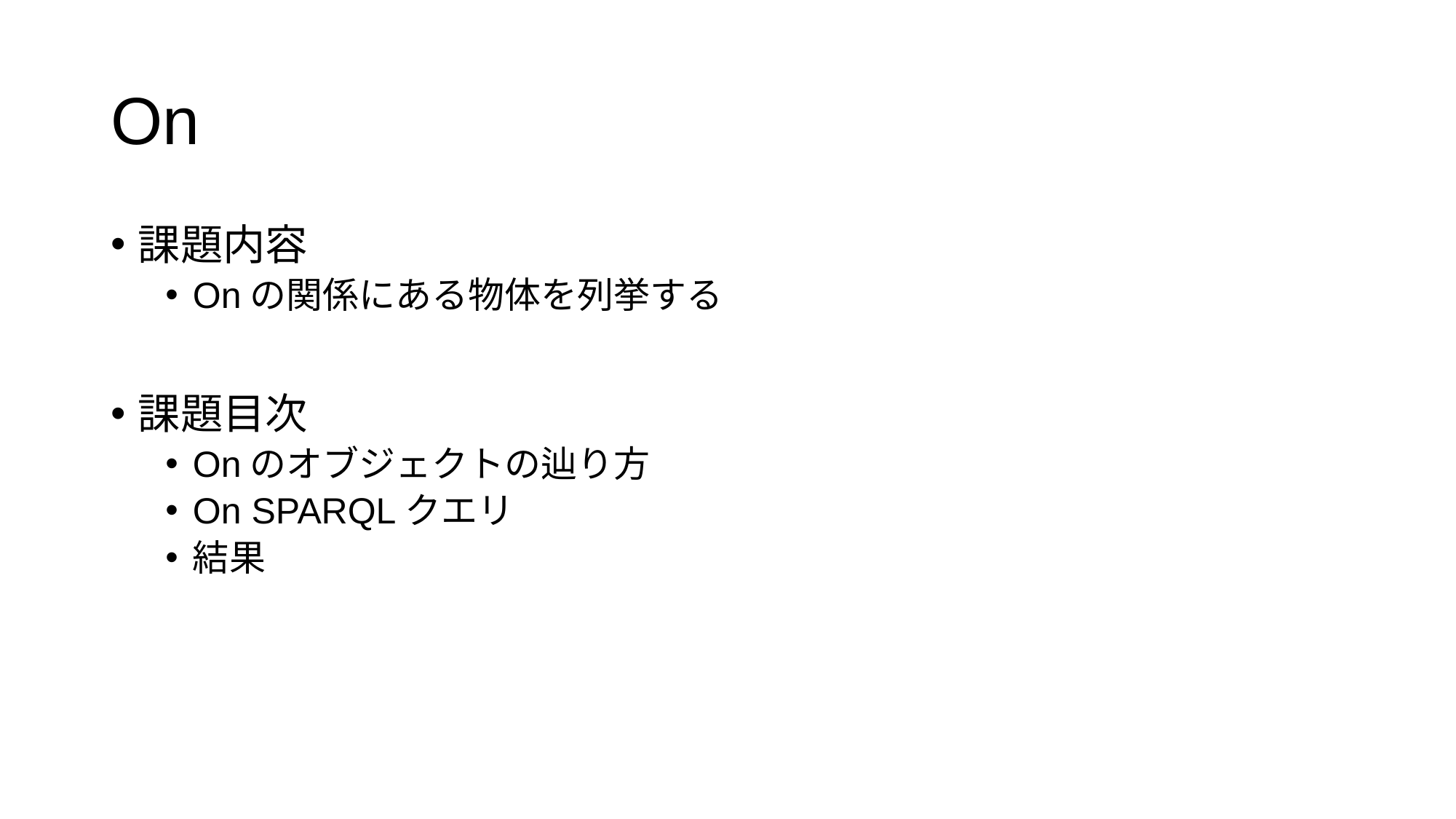

# On
課題内容
Onの関係にある物体を列挙する

課題目次
Onのオブジェクトの辿り方
On SPARQLクエリ
結果